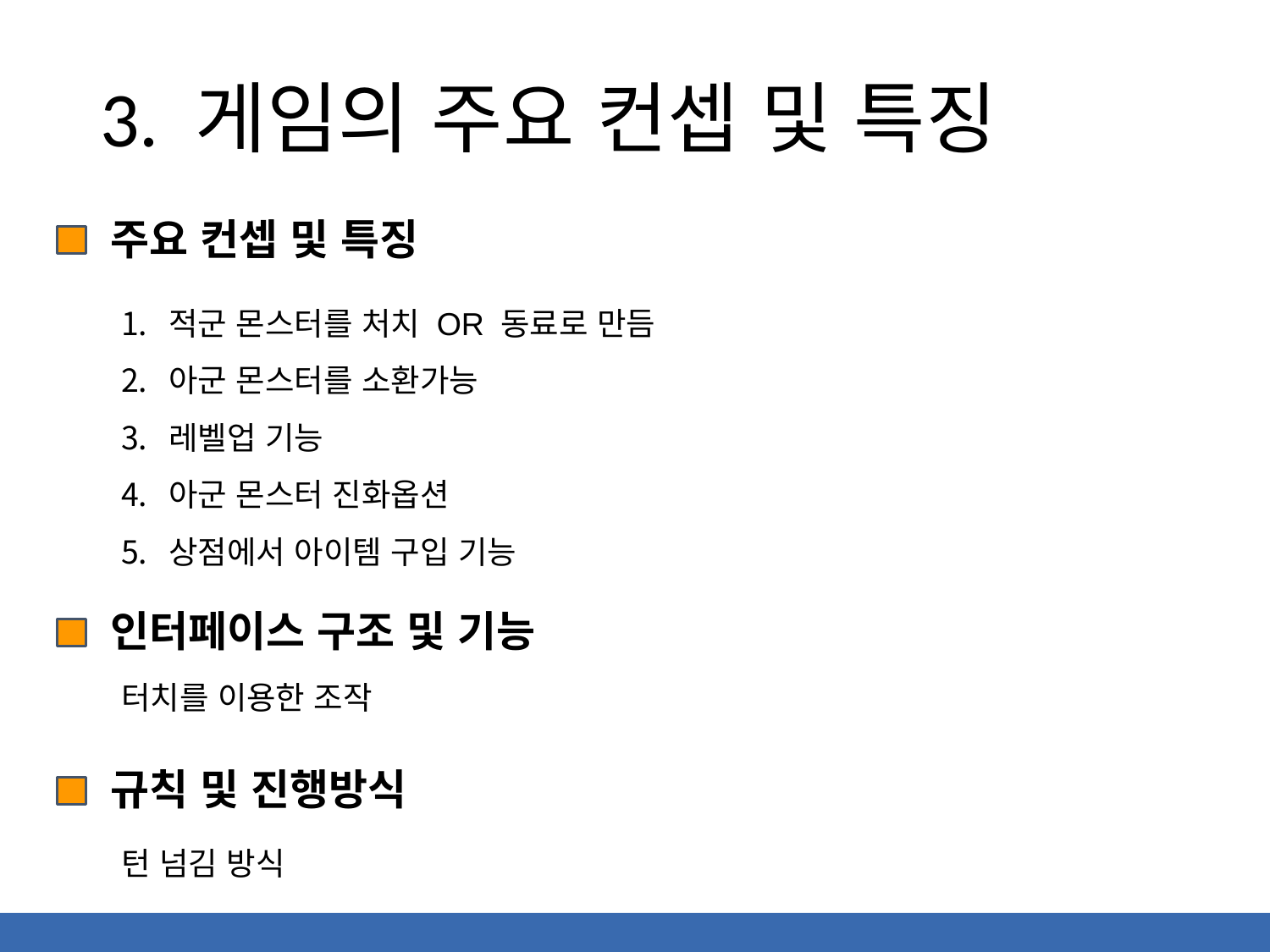

# 3. 게임의 주요 컨셉 및 특징
주요 컨셉 및 특징

적군 몬스터를 처치 OR 동료로 만듬
아군 몬스터를 소환가능
레벨업 기능
아군 몬스터 진화옵션
상점에서 아이템 구입 기능
인터페이스 구조 및 기능

터치를 이용한 조작
규칙 및 진행방식

턴 넘김 방식